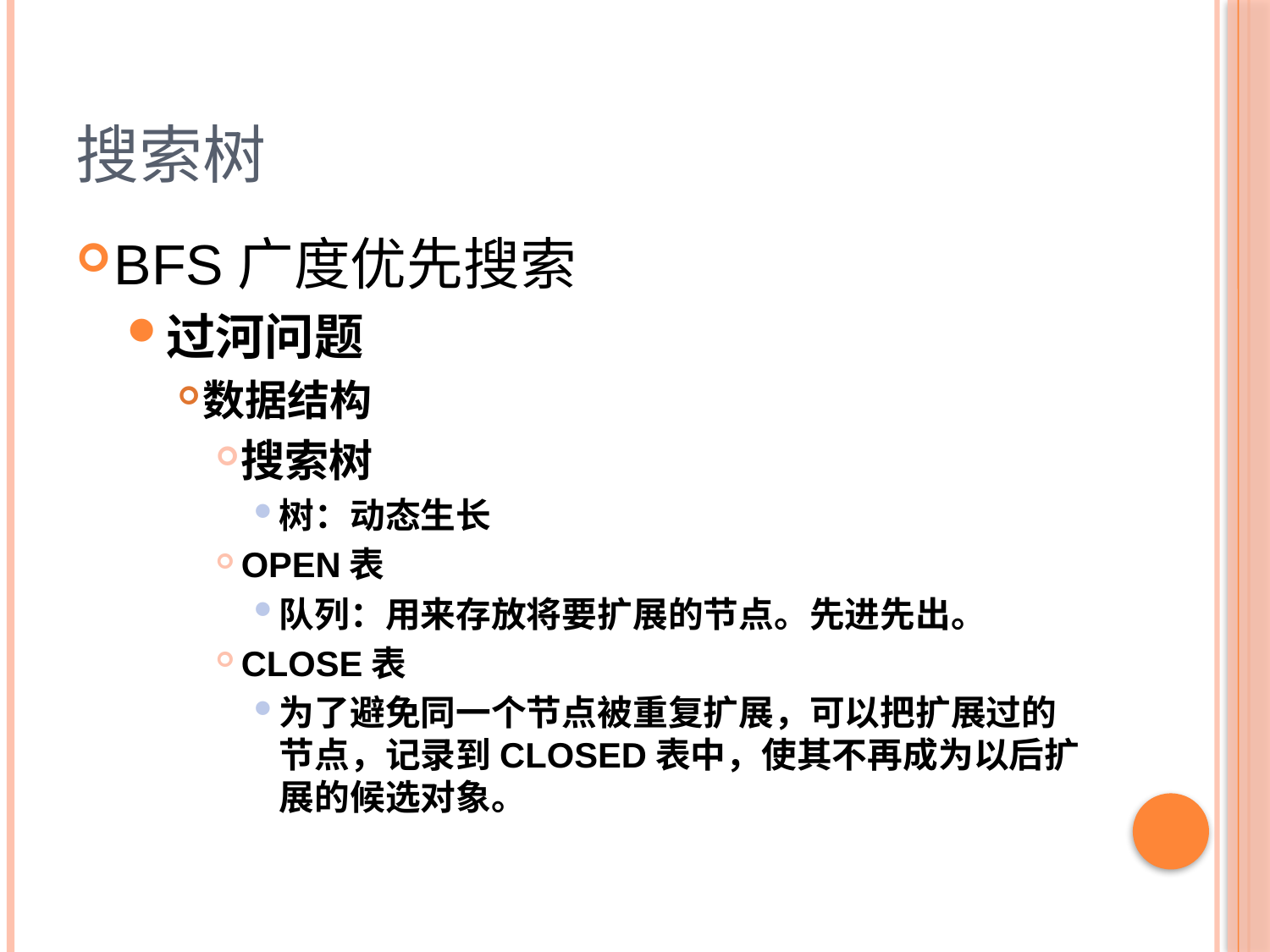

# 搜索树
BFS广度优先搜索
过河问题
数据结构
搜索树
树：动态生长
OPEN表
队列：用来存放将要扩展的节点。先进先出。
CLOSE表
为了避免同一个节点被重复扩展，可以把扩展过的节点，记录到CLOSED表中，使其不再成为以后扩展的候选对象。